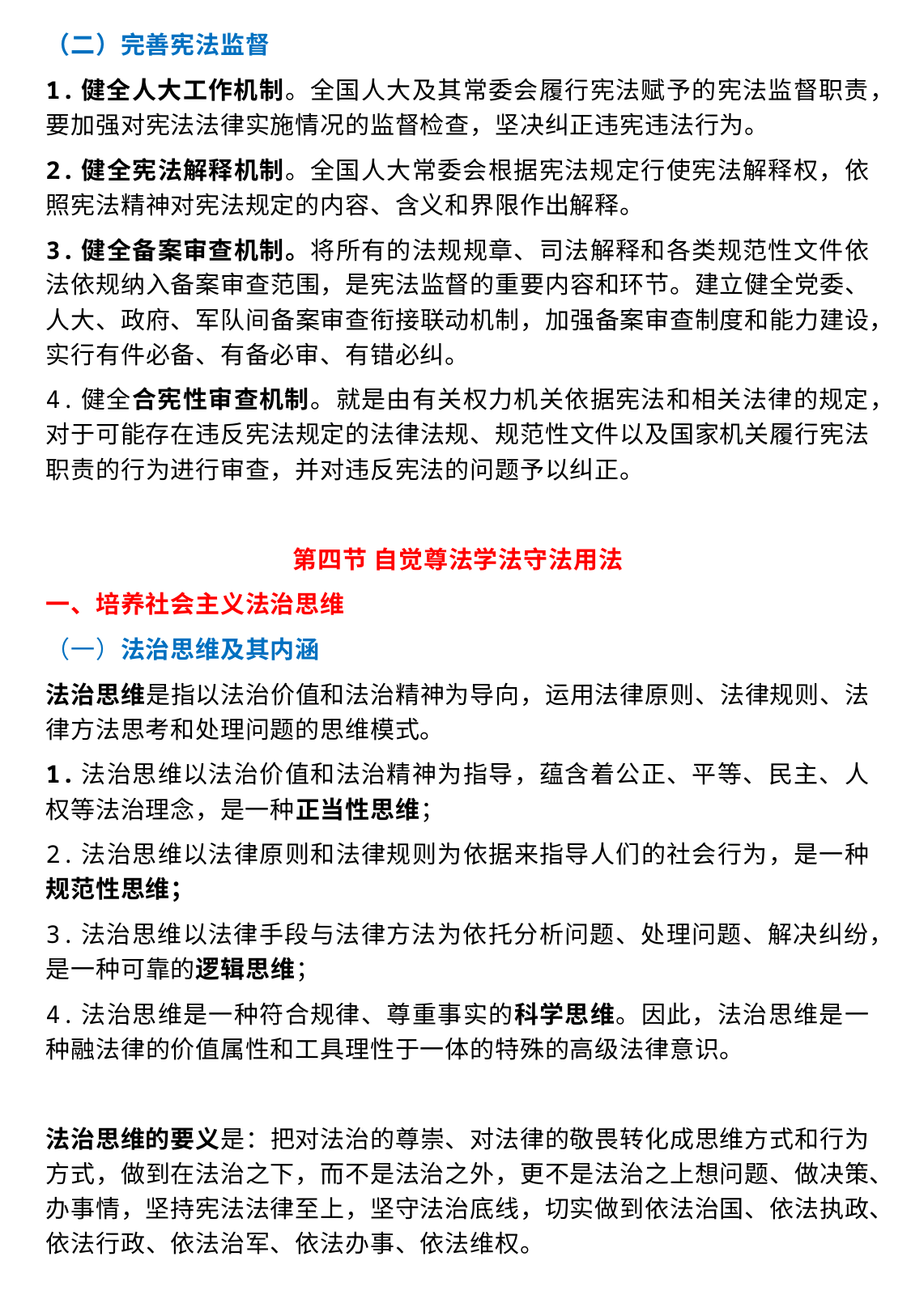

（二）完善宪法监督
1.健全人大工作机制。全国人大及其常委会履行宪法赋予的宪法监督职责，要加强对宪法法律实施情况的监督检查，坚决纠正违宪违法行为。
2.健全宪法解释机制。全国人大常委会根据宪法规定行使宪法解释权，依照宪法精神对宪法规定的内容、含义和界限作出解释。
3.健全备案审查机制。将所有的法规规章、司法解释和各类规范性文件依法依规纳入备案审查范围，是宪法监督的重要内容和环节。建立健全党委、人大、政府、军队间备案审查衔接联动机制，加强备案审查制度和能力建设，实行有件必备、有备必审、有错必纠。
4.健全合宪性审查机制。就是由有关权力机关依据宪法和相关法律的规定，对于可能存在违反宪法规定的法律法规、规范性文件以及国家机关履行宪法职责的行为进行审查，并对违反宪法的问题予以纠正。

第四节 自觉尊法学法守法用法
一、培养社会主义法治思维
（一）法治思维及其内涵
法治思维是指以法治价值和法治精神为导向，运用法律原则、法律规则、法律方法思考和处理问题的思维模式。
1.法治思维以法治价值和法治精神为指导，蕴含着公正、平等、民主、人权等法治理念，是一种正当性思维；
2.法治思维以法律原则和法律规则为依据来指导人们的社会行为，是一种规范性思维；
3.法治思维以法律手段与法律方法为依托分析问题、处理问题、解决纠纷，是一种可靠的逻辑思维；
4.法治思维是一种符合规律、尊重事实的科学思维。因此，法治思维是一种融法律的价值属性和工具理性于一体的特殊的高级法律意识。

法治思维的要义是：把对法治的尊崇、对法律的敬畏转化成思维方式和行为方式，做到在法治之下，而不是法治之外，更不是法治之上想问题、做决策、办事情，坚持宪法法律至上，坚守法治底线，切实做到依法治国、依法执政、依法行政、依法治军、依法办事、依法维权。